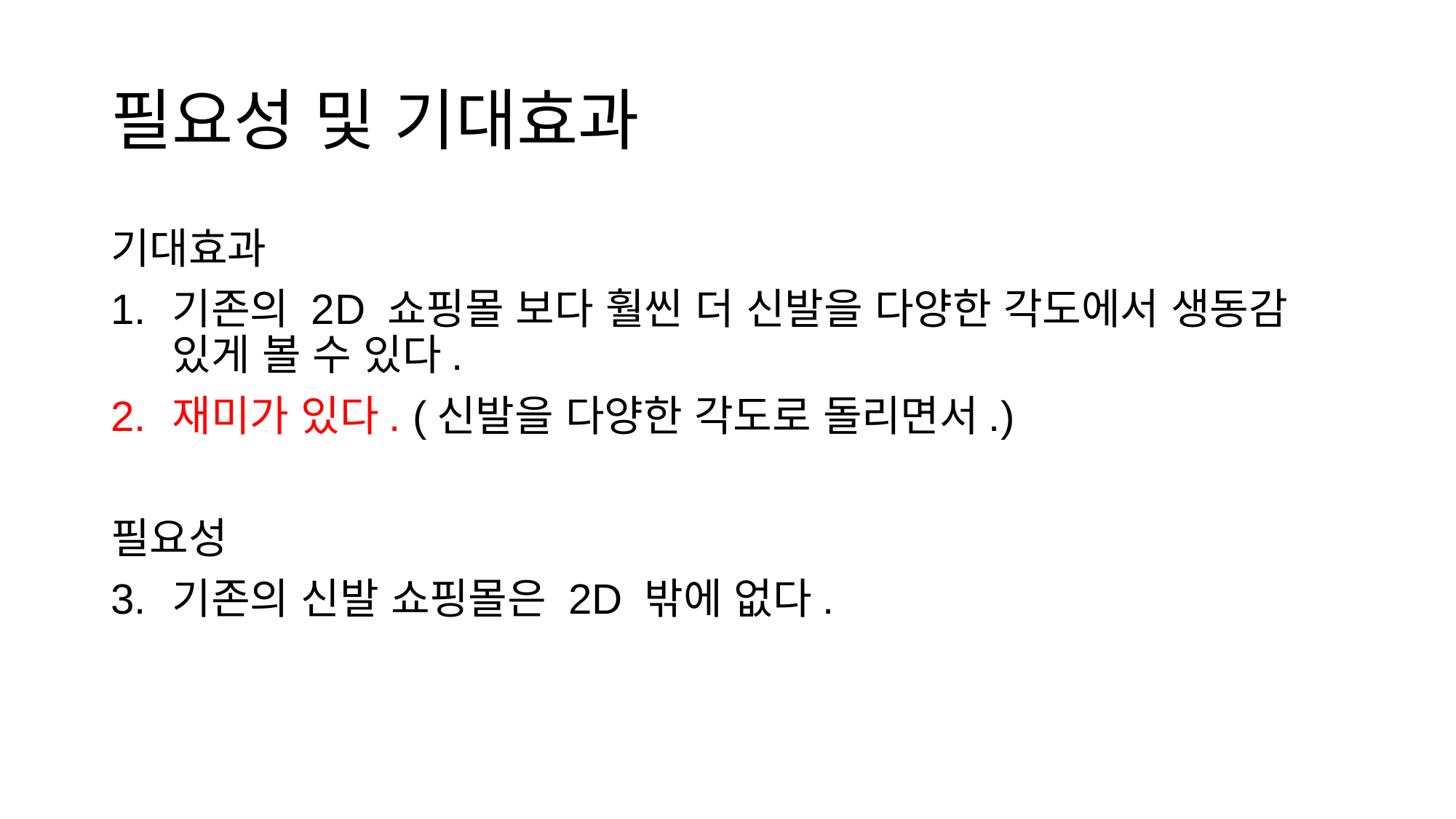

# 필요성 및 기대효과
기대효과
기존의 2D 쇼핑몰 보다 훨씬 더 신발을 다양한 각도에서 생동감 있게 볼 수 있다.
재미가 있다. (신발을 다양한 각도로 돌리면서.)

필요성
기존의 신발 쇼핑몰은 2D 밖에 없다.